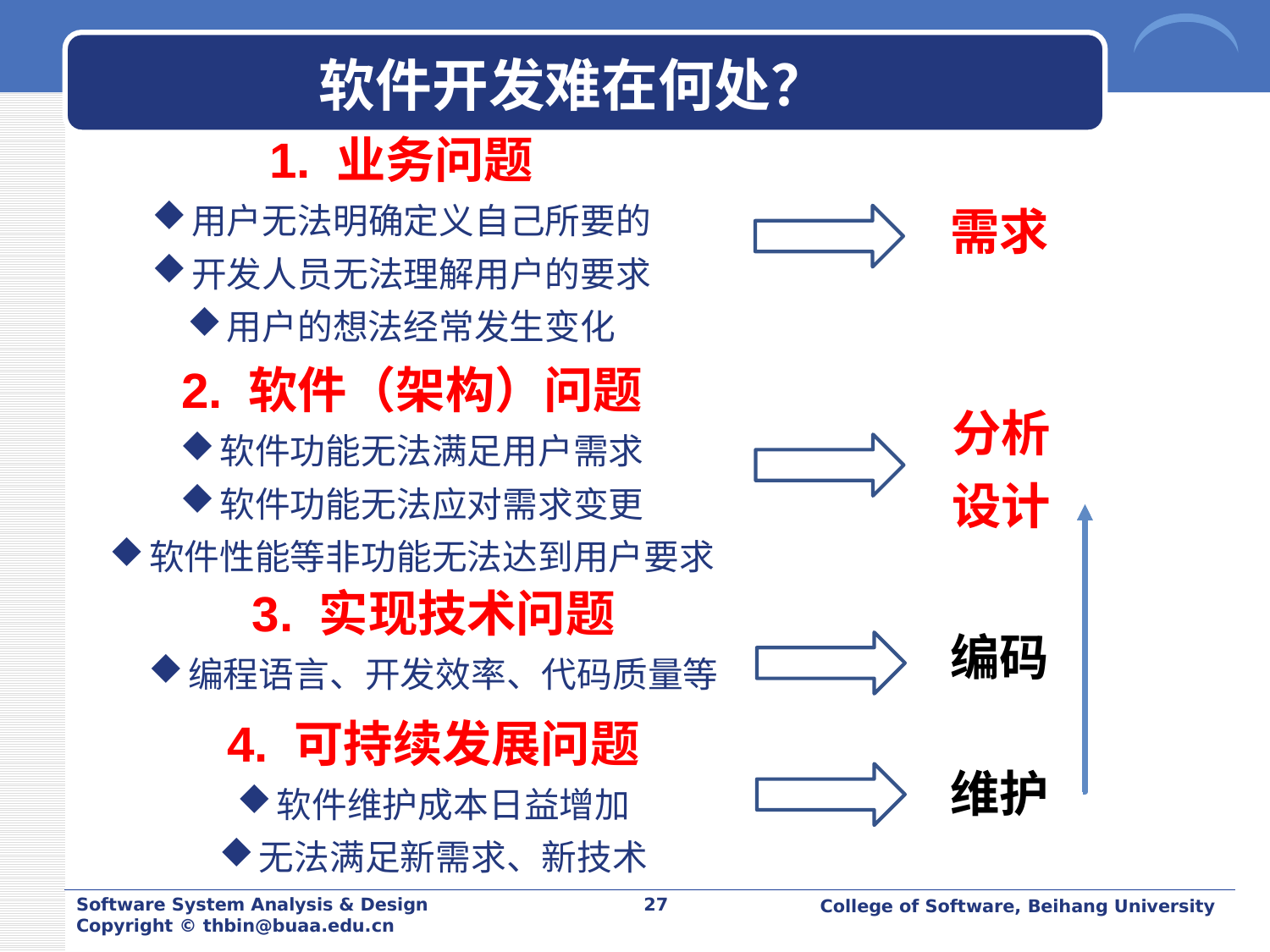

# 软件开发难在何处？
1. 业务问题
用户无法明确定义自己所要的
开发人员无法理解用户的要求
用户的想法经常发生变化
需求

2. 软件（架构）问题
软件功能无法满足用户需求
软件功能无法应对需求变更
软件性能等非功能无法达到用户要求
分析

设计
3. 实现技术问题
编程语言、开发效率、代码质量等
编码

4. 可持续发展问题
软件维护成本日益增加
无法满足新需求、新技术
维护

Software System Analysis & Design Copyright © thbin@buaa.edu.cn
27
College of Software, Beihang University